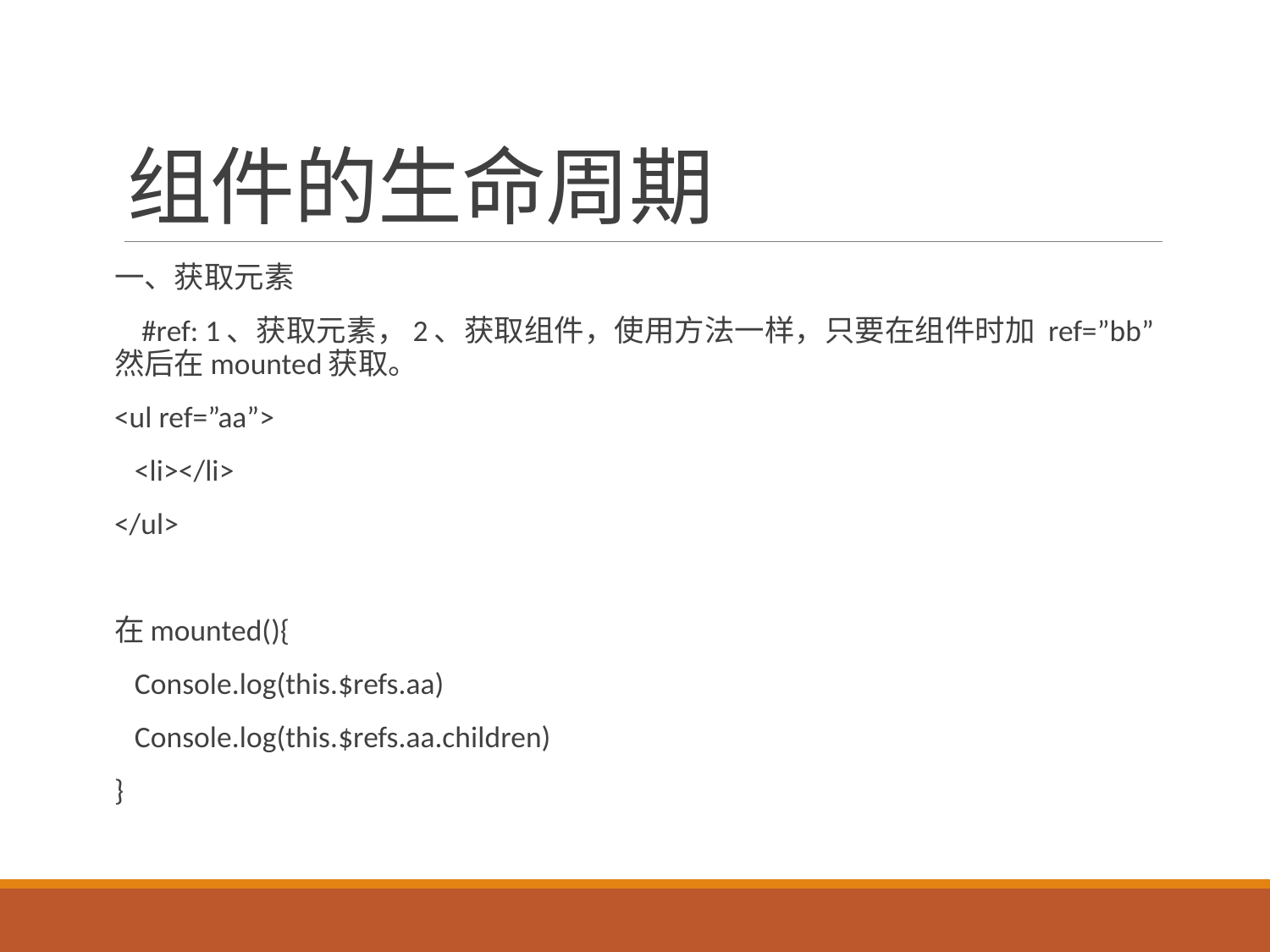

# 组件的生命周期
一、获取元素
    #ref: 1、获取元素，2、获取组件，使用方法一样，只要在组件时加 ref=”bb” 然后在mounted获取。
<ul ref=”aa”>
   <li></li>
</ul>

在mounted(){
   Console.log(this.$refs.aa)
   Console.log(this.$refs.aa.children)
}